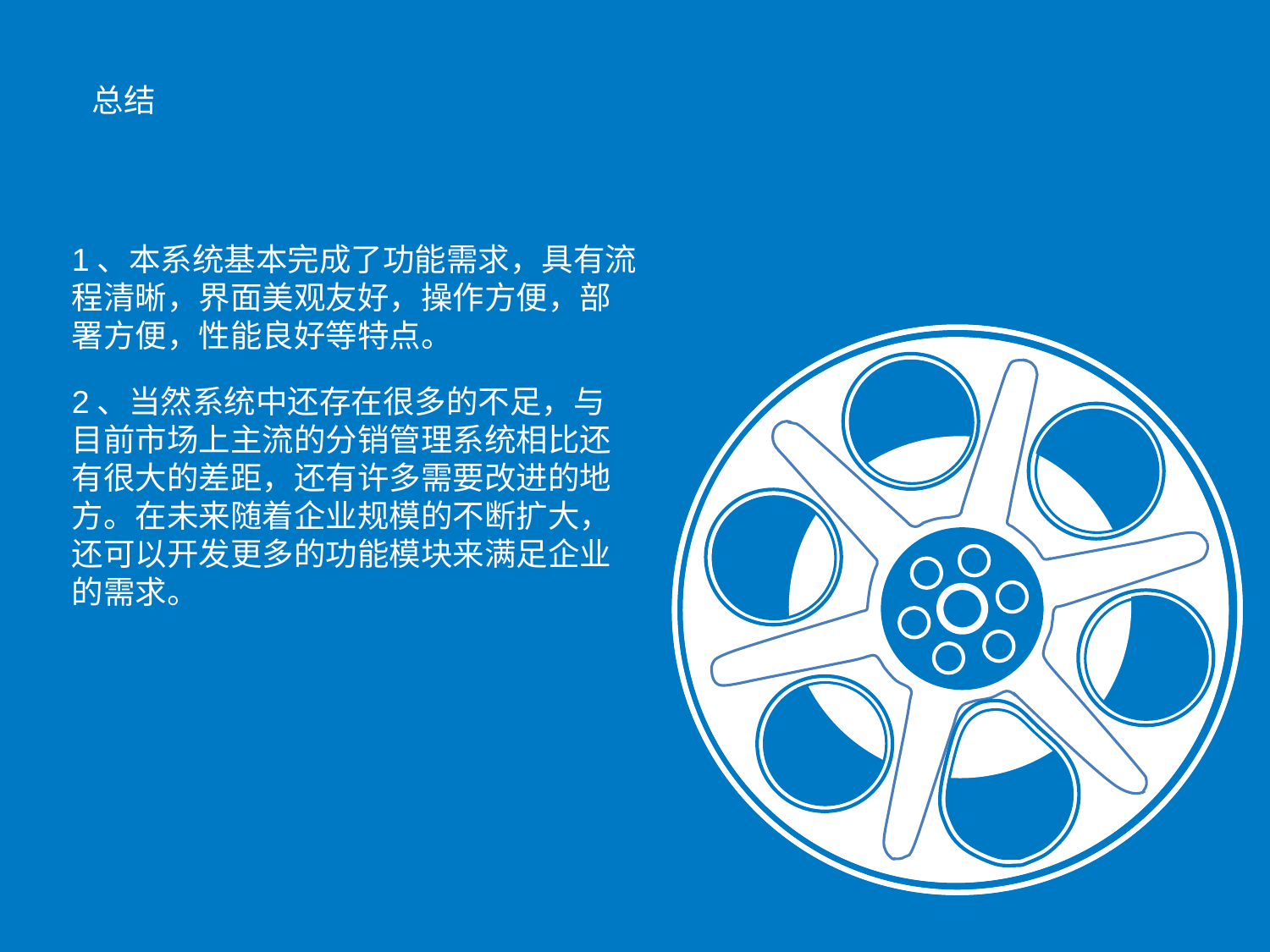

总结
1、本系统基本完成了功能需求，具有流程清晰，界面美观友好，操作方便，部署方便，性能良好等特点。

2、当然系统中还存在很多的不足，与目前市场上主流的分销管理系统相比还有很大的差距，还有许多需要改进的地方。在未来随着企业规模的不断扩大，还可以开发更多的功能模块来满足企业的需求。